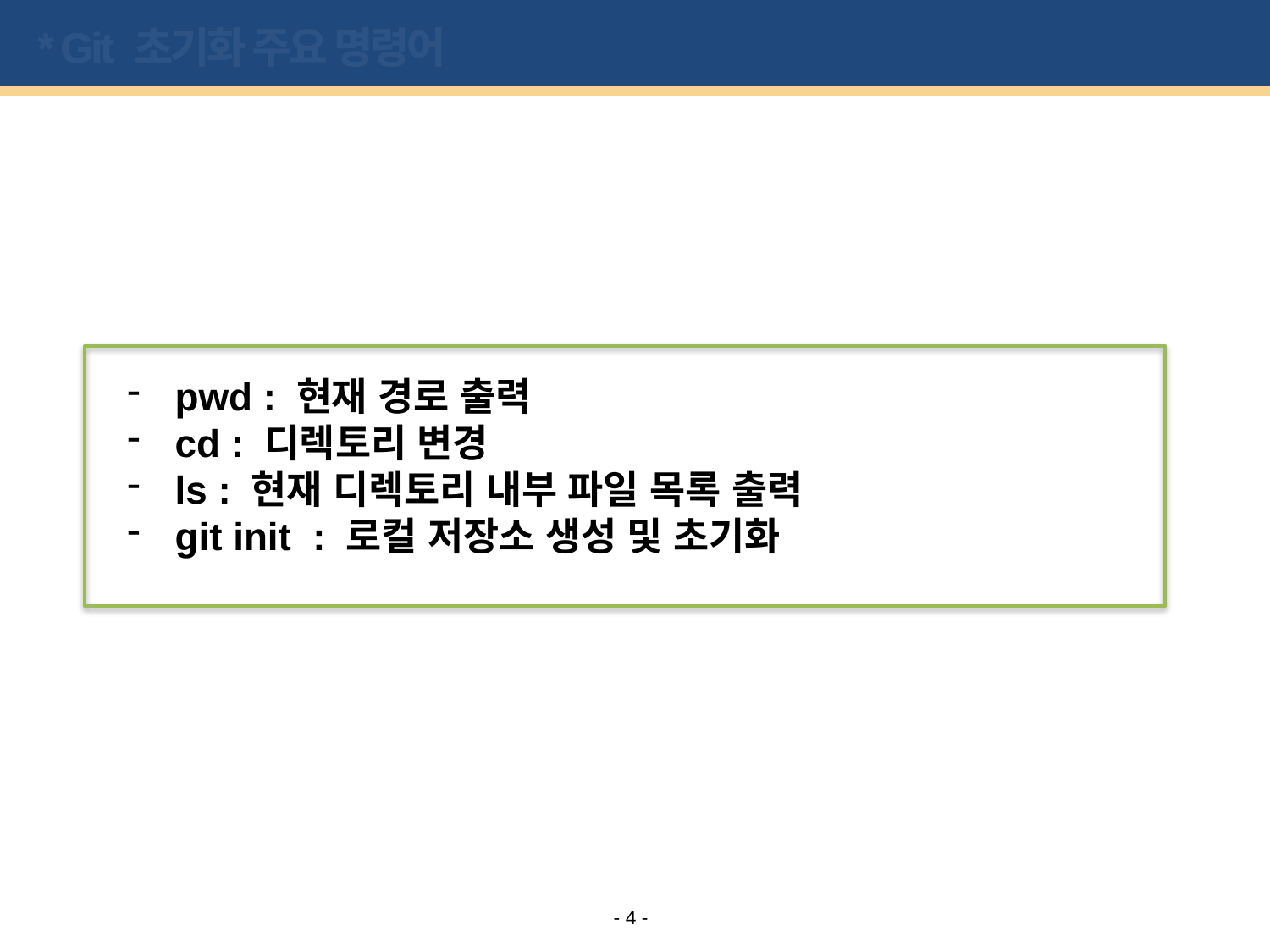

# * Git 초기화 주요 명령어

pwd : 현재 경로 출력
cd : 디렉토리 변경
ls : 현재 디렉토리 내부 파일 목록 출력
git init  : 로컬 저장소 생성 및 초기화